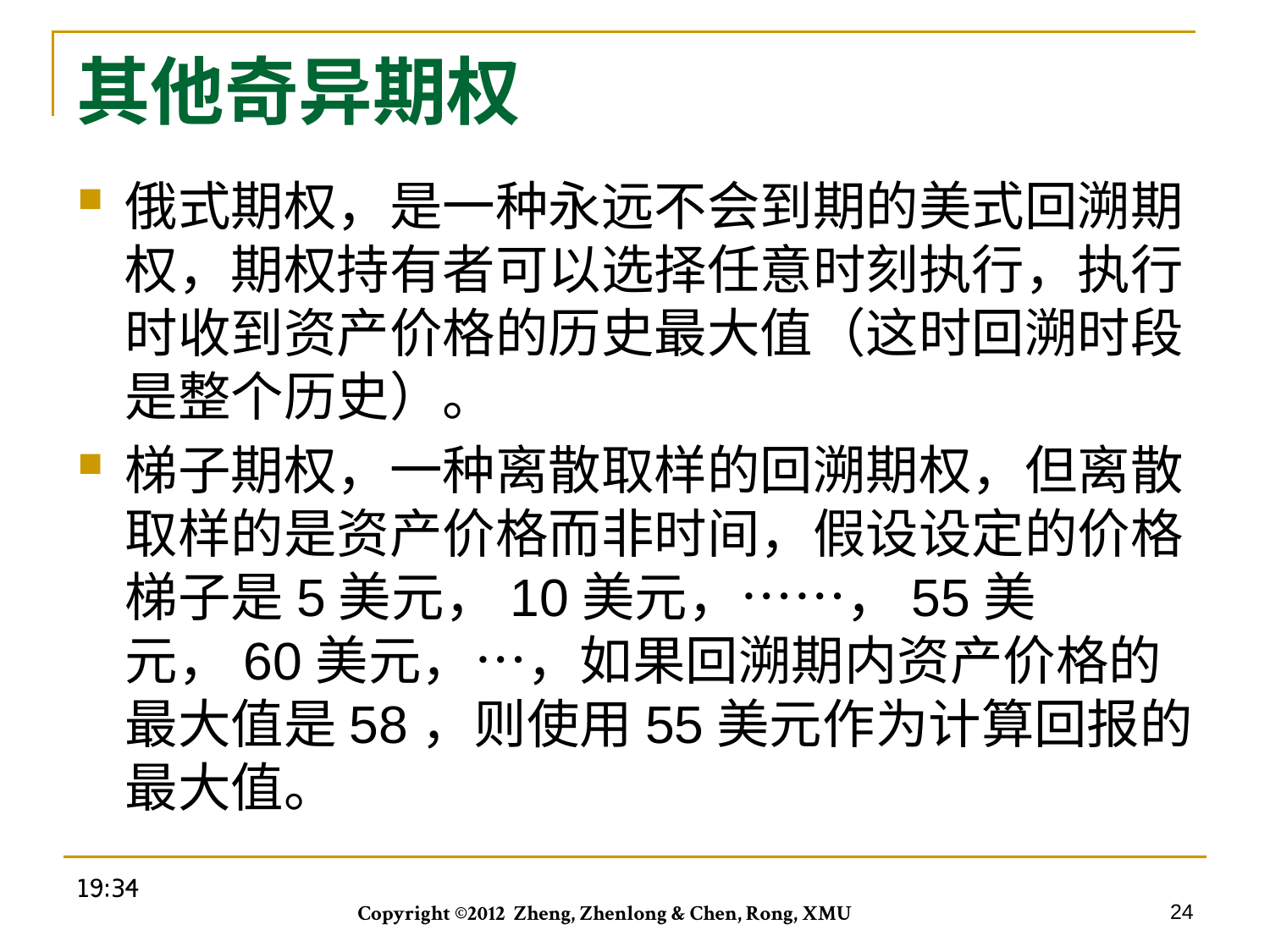

# 其他奇异期权
俄式期权，是一种永远不会到期的美式回溯期权，期权持有者可以选择任意时刻执行，执行时收到资产价格的历史最大值（这时回溯时段是整个历史）。
梯子期权，一种离散取样的回溯期权，但离散取样的是资产价格而非时间，假设设定的价格梯子是5美元，10美元，……，55美元，60美元，…，如果回溯期内资产价格的最大值是58，则使用55美元作为计算回报的最大值。
19:34
24
Copyright ©2012  Zheng, Zhenlong & Chen, Rong, XMU